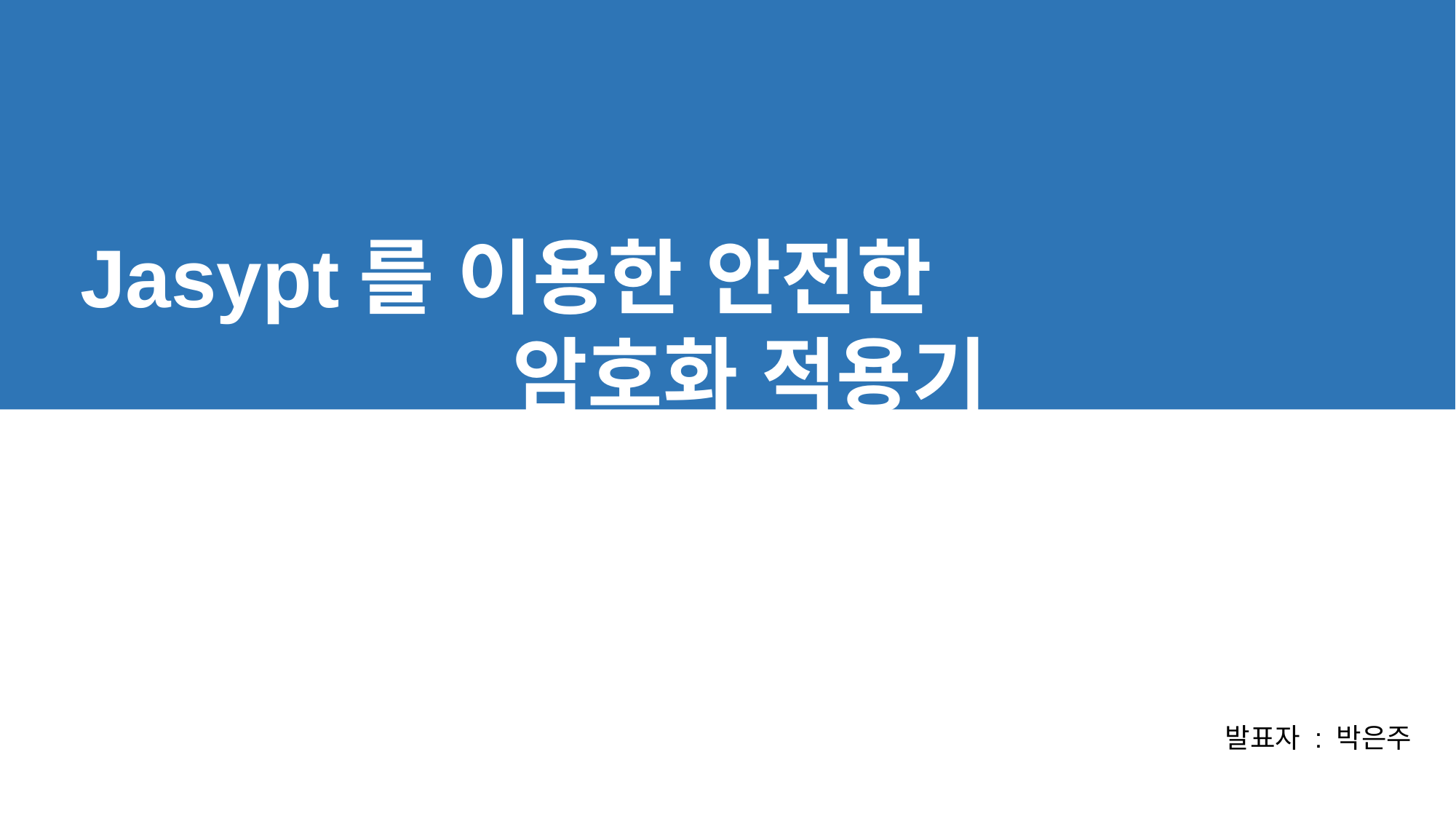

Jasypt를 이용한 안전한
                  암호화 적용기
발표자 : 박은주